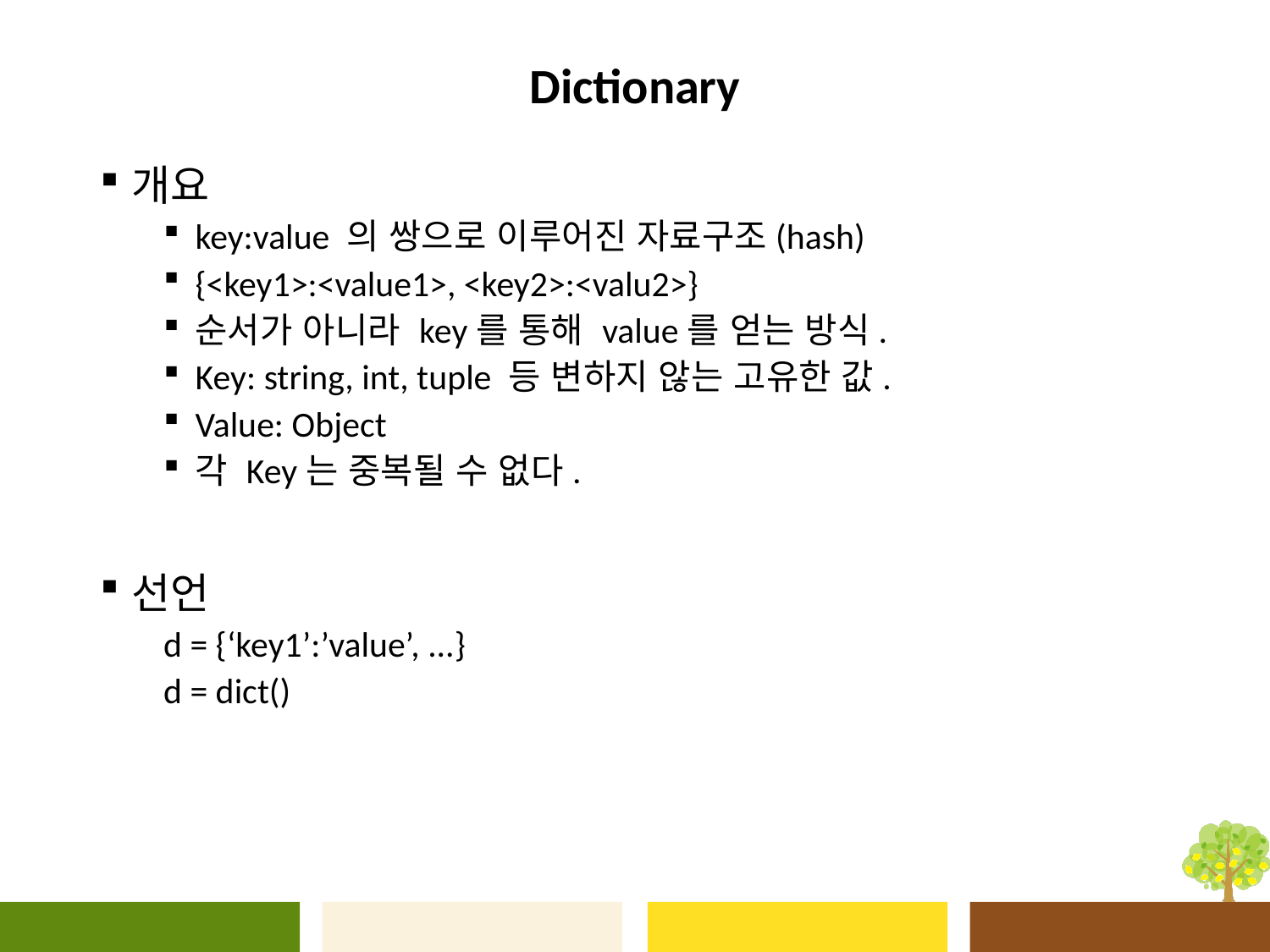

# Dictionary
개요
key:value 의 쌍으로 이루어진 자료구조(hash)
{<key1>:<value1>, <key2>:<valu2>}
순서가 아니라 key를 통해 value를 얻는 방식.
Key: string, int, tuple 등 변하지 않는 고유한 값.
Value: Object
각 Key는 중복될 수 없다.

선언
d = {‘key1’:’value’, ...}
d = dict()